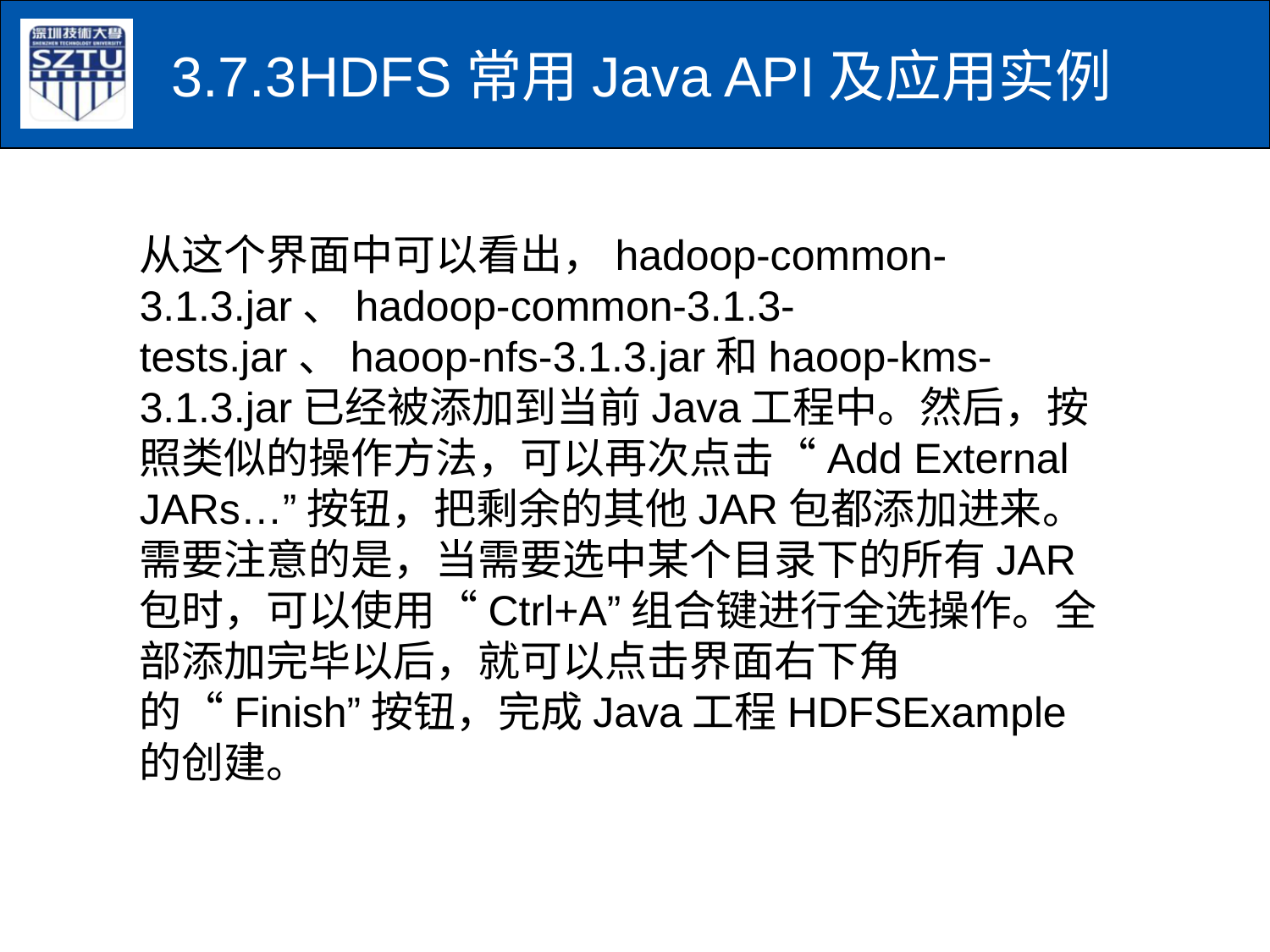

# 3.7.3	HDFS常用Java API及应用实例
从这个界面中可以看出，hadoop-common-3.1.3.jar、hadoop-common-3.1.3-tests.jar、haoop-nfs-3.1.3.jar和haoop-kms-3.1.3.jar已经被添加到当前Java工程中。然后，按照类似的操作方法，可以再次点击“Add External JARs…”按钮，把剩余的其他JAR包都添加进来。需要注意的是，当需要选中某个目录下的所有JAR包时，可以使用“Ctrl+A”组合键进行全选操作。全部添加完毕以后，就可以点击界面右下角的“Finish”按钮，完成Java工程HDFSExample的创建。